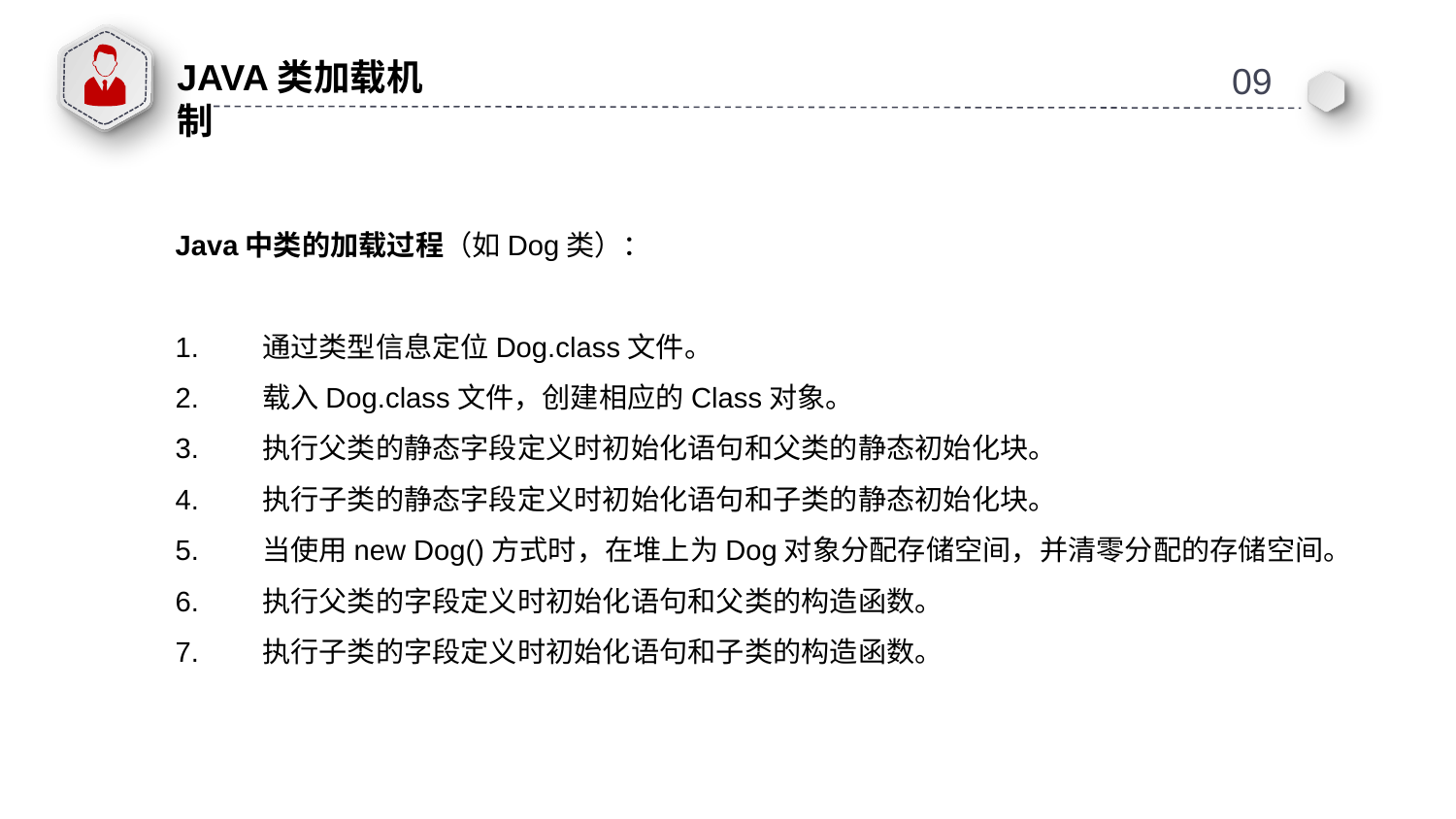

JAVA类加载机制
09

Java中类的加载过程（如Dog类）：

1.       通过类型信息定位Dog.class文件。
2.       载入Dog.class文件，创建相应的Class对象。
3.       执行父类的静态字段定义时初始化语句和父类的静态初始化块。
4.       执行子类的静态字段定义时初始化语句和子类的静态初始化块。
5.       当使用new Dog()方式时，在堆上为Dog对象分配存储空间，并清零分配的存储空间。
6.       执行父类的字段定义时初始化语句和父类的构造函数。
7.       执行子类的字段定义时初始化语句和子类的构造函数。